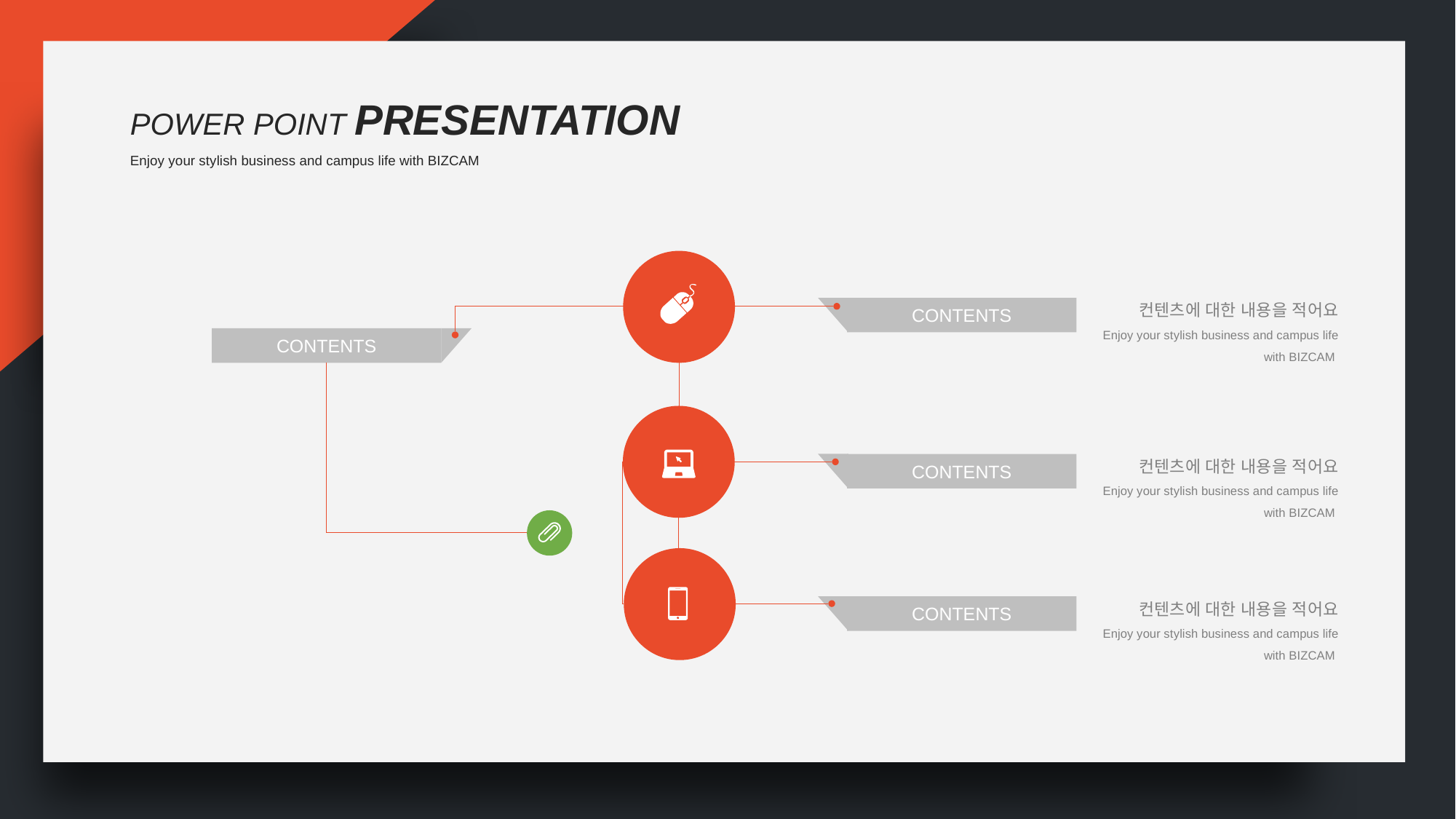

POWER POINT PRESENTATION
Enjoy your stylish business and campus life with BIZCAM

컨텐츠에 대한 내용을 적어요
Enjoy your stylish business and campus life with BIZCAM

CONTENTS

CONTENTS

컨텐츠에 대한 내용을 적어요
Enjoy your stylish business and campus life with BIZCAM

CONTENTS

컨텐츠에 대한 내용을 적어요
Enjoy your stylish business and campus life with BIZCAM

CONTENTS